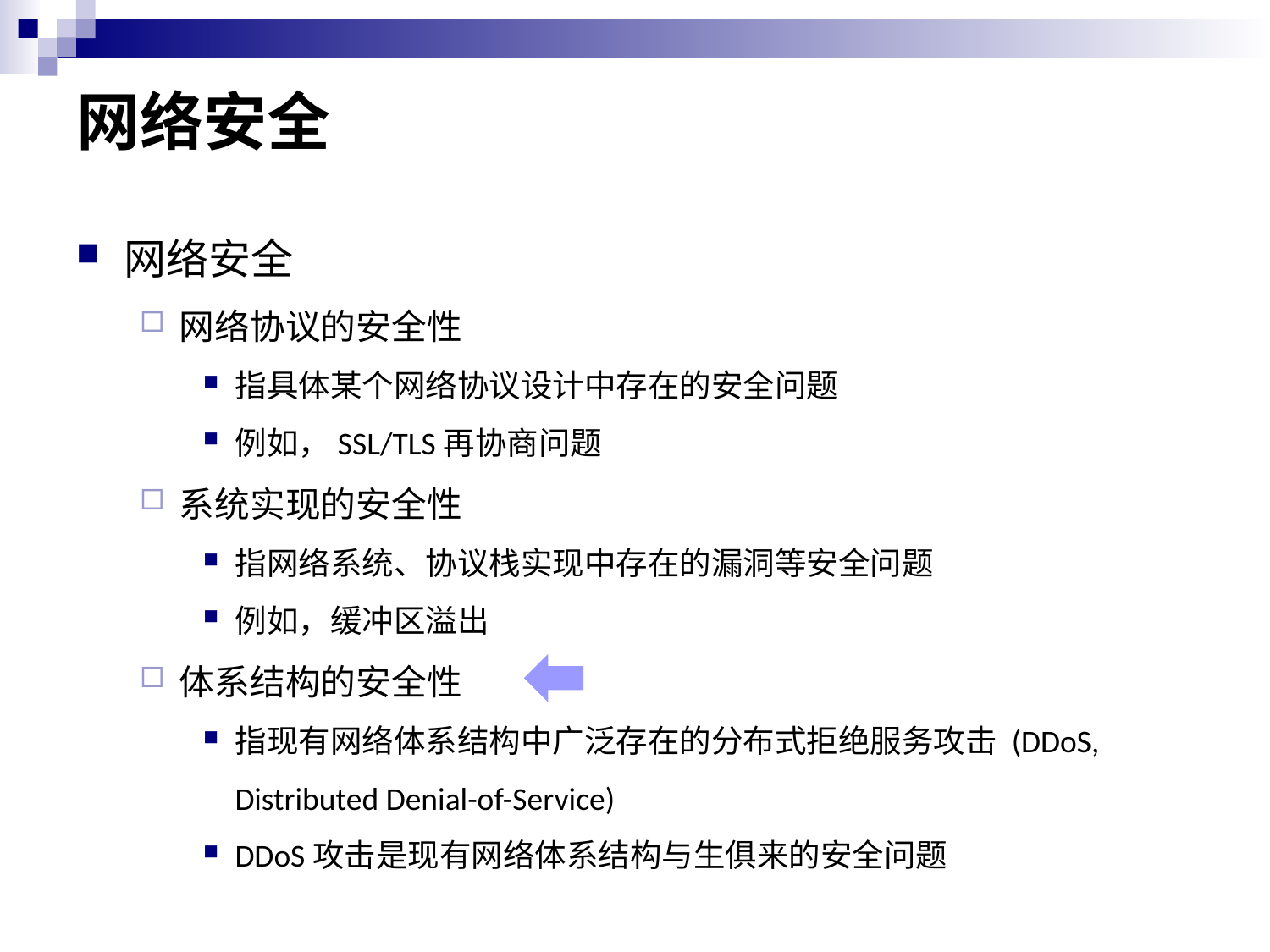

# 网络安全
网络安全
网络协议的安全性
指具体某个网络协议设计中存在的安全问题
例如，SSL/TLS再协商问题
系统实现的安全性
指网络系统、协议栈实现中存在的漏洞等安全问题
例如，缓冲区溢出
体系结构的安全性
指现有网络体系结构中广泛存在的分布式拒绝服务攻击 (DDoS, Distributed Denial-of-Service)
DDoS攻击是现有网络体系结构与生俱来的安全问题

27